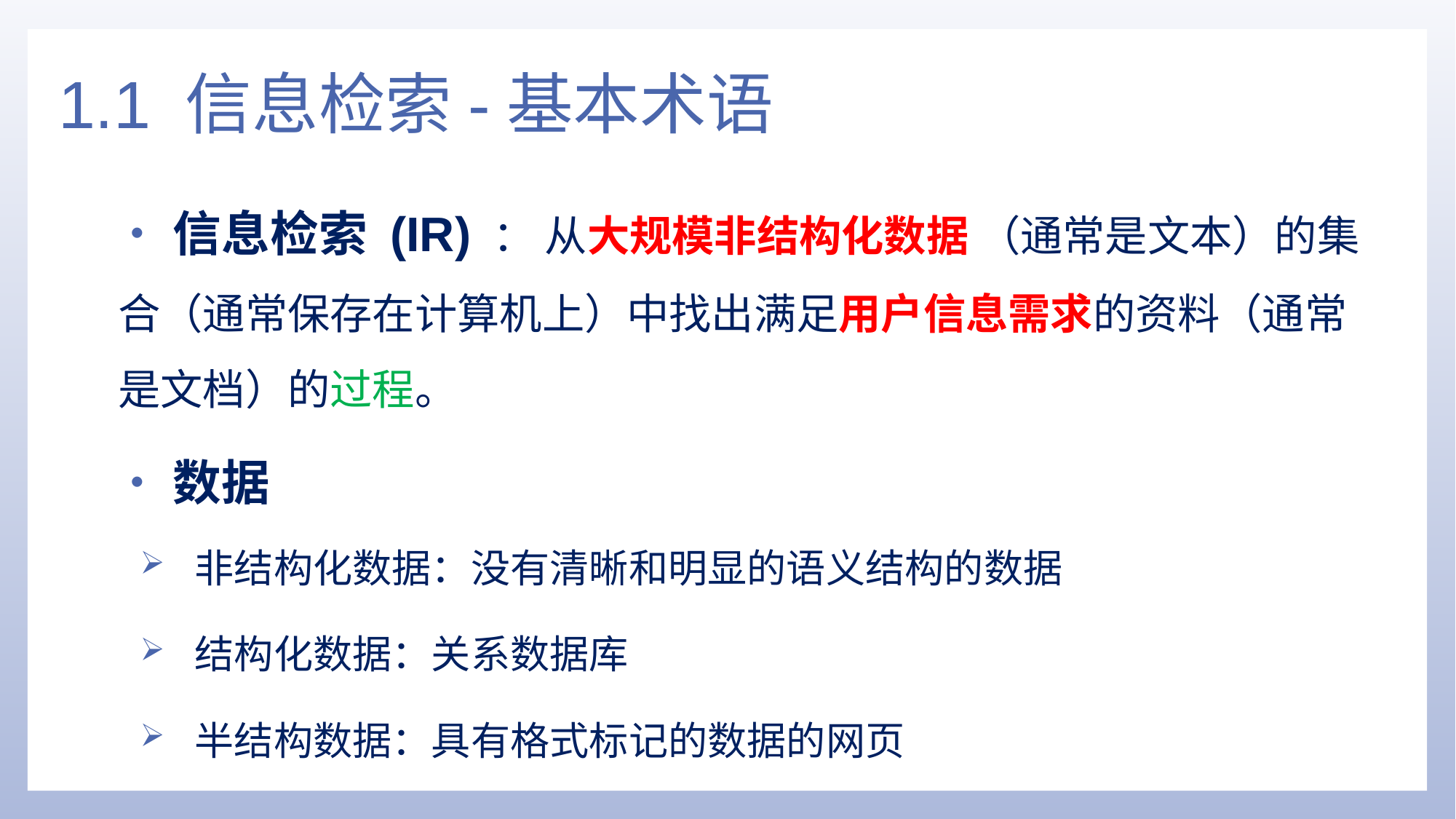

# 1.1 信息检索-基本术语
•信息检索 (IR) ： 从大规模非结构化数据 （通常是文本）的集合（通常保存在计算机上）中找出满足用户信息需求的资料（通常是文档）的过程。
•数据
非结构化数据：没有清晰和明显的语义结构的数据
结构化数据：关系数据库
半结构数据：具有格式标记的数据的网页